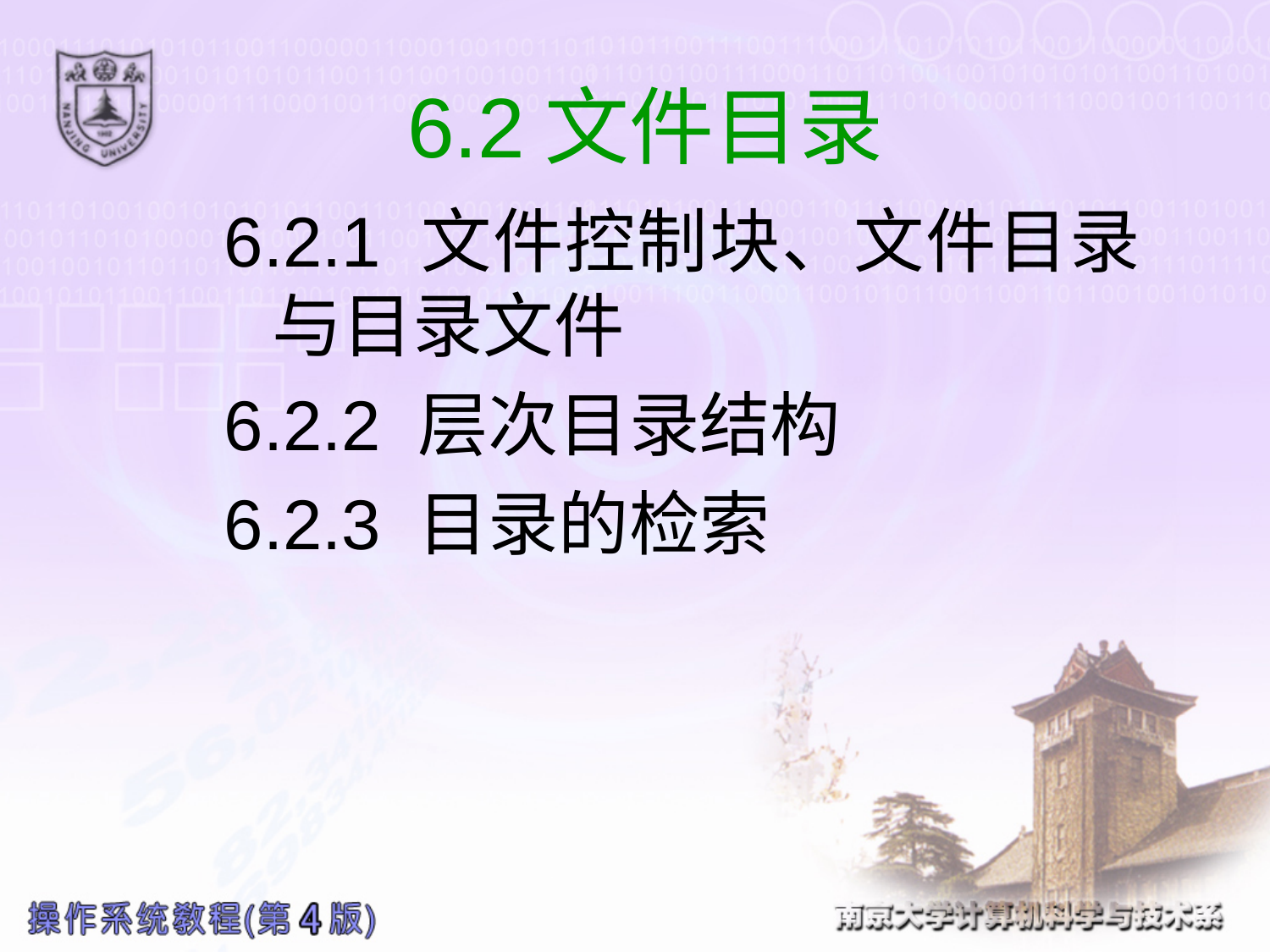

# 6.2文件目录
6.2.1 文件控制块、文件目录与目录文件
6.2.2 层次目录结构
6.2.3 目录的检索